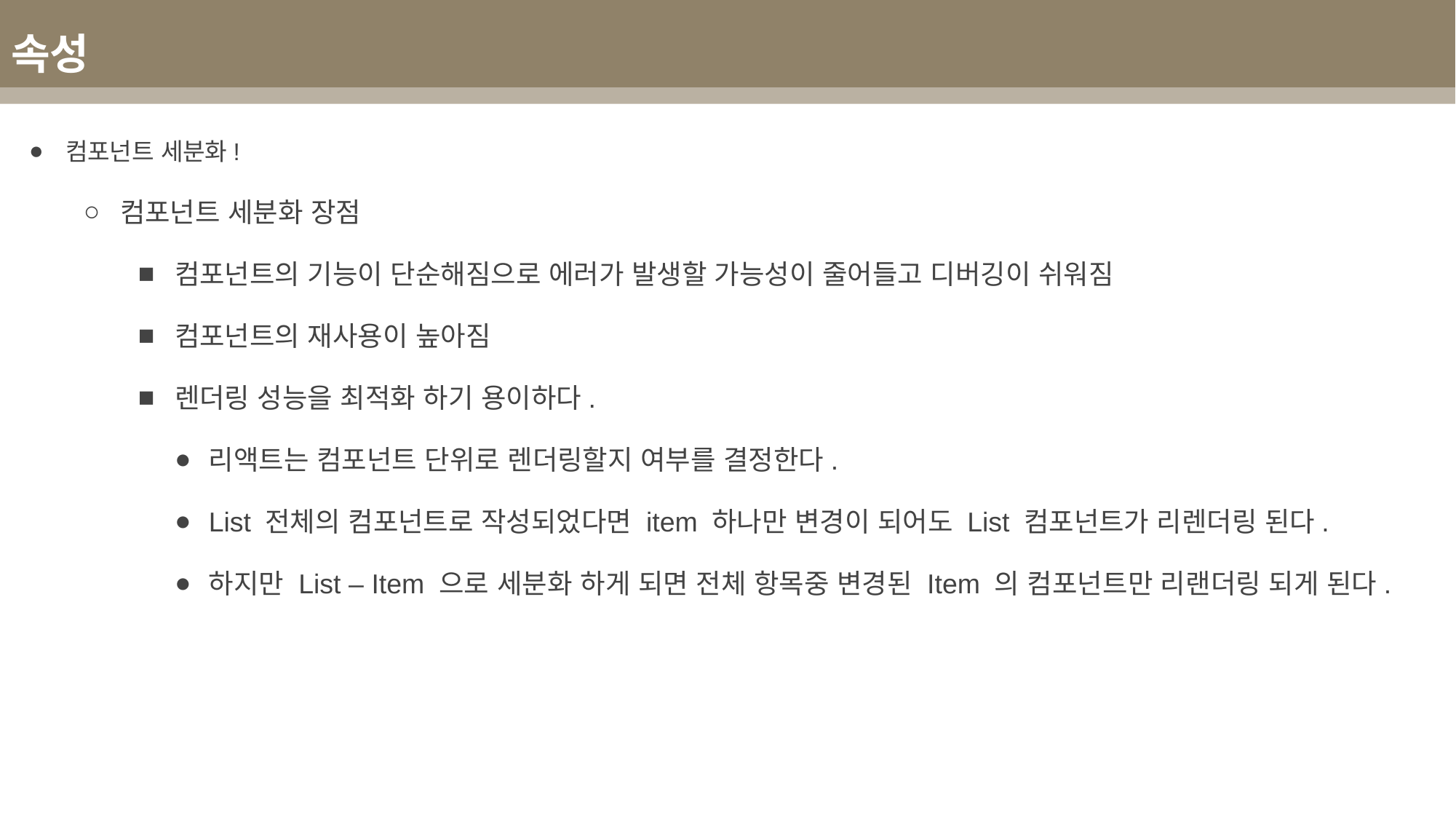

속성
컴포넌트 세분화!
컴포넌트 세분화 장점
컴포넌트의 기능이 단순해짐으로 에러가 발생할 가능성이 줄어들고 디버깅이 쉬워짐
컴포넌트의 재사용이 높아짐
렌더링 성능을 최적화 하기 용이하다.
리액트는 컴포넌트 단위로 렌더링할지 여부를 결정한다.
List 전체의 컴포넌트로 작성되었다면 item 하나만 변경이 되어도 List 컴포넌트가 리렌더링 된다.
하지만 List – Item 으로 세분화 하게 되면 전체 항목중 변경된 Item 의 컴포넌트만 리랜더링 되게 된다.